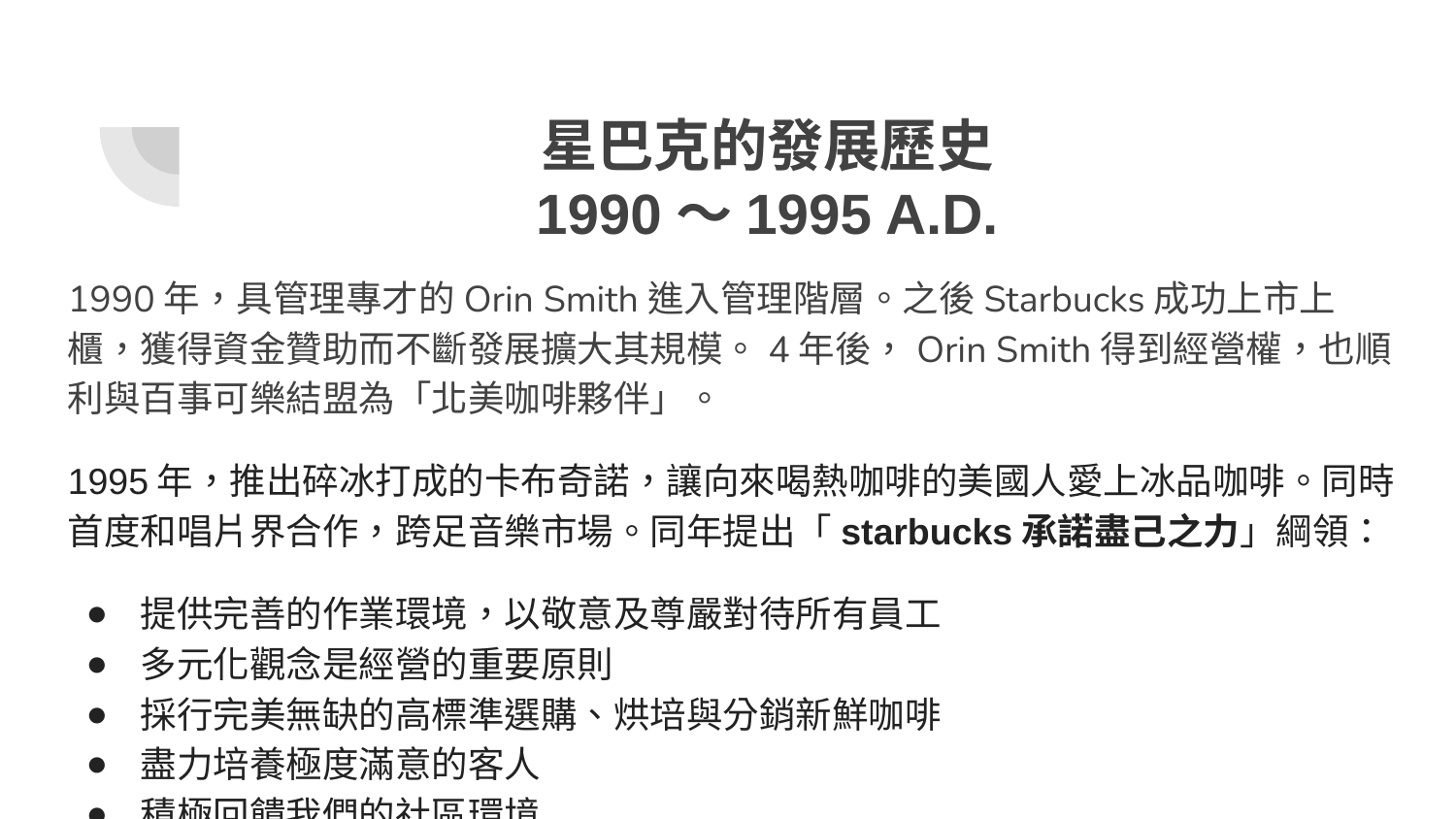

# 星巴克的發展歷史
1990～1995 A.D.
1990年，具管理專才的Orin Smith進入管理階層。之後Starbucks成功上市上櫃，獲得資金贊助而不斷發展擴大其規模。4年後，Orin Smith得到經營權，也順利與百事可樂結盟為「北美咖啡夥伴」。
1995年，推出碎冰打成的卡布奇諾，讓向來喝熱咖啡的美國人愛上冰品咖啡。同時首度和唱片界合作，跨足音樂市場。同年提出「starbucks承諾盡己之力」綱領：
提供完善的作業環境，以敬意及尊嚴對待所有員工
多元化觀念是經營的重要原則
採行完美無缺的高標準選購、烘培與分銷新鮮咖啡
盡力培養極度滿意的客人
積極回饋我們的社區環境
創造體驗所獲得的利潤是未來成功的要件